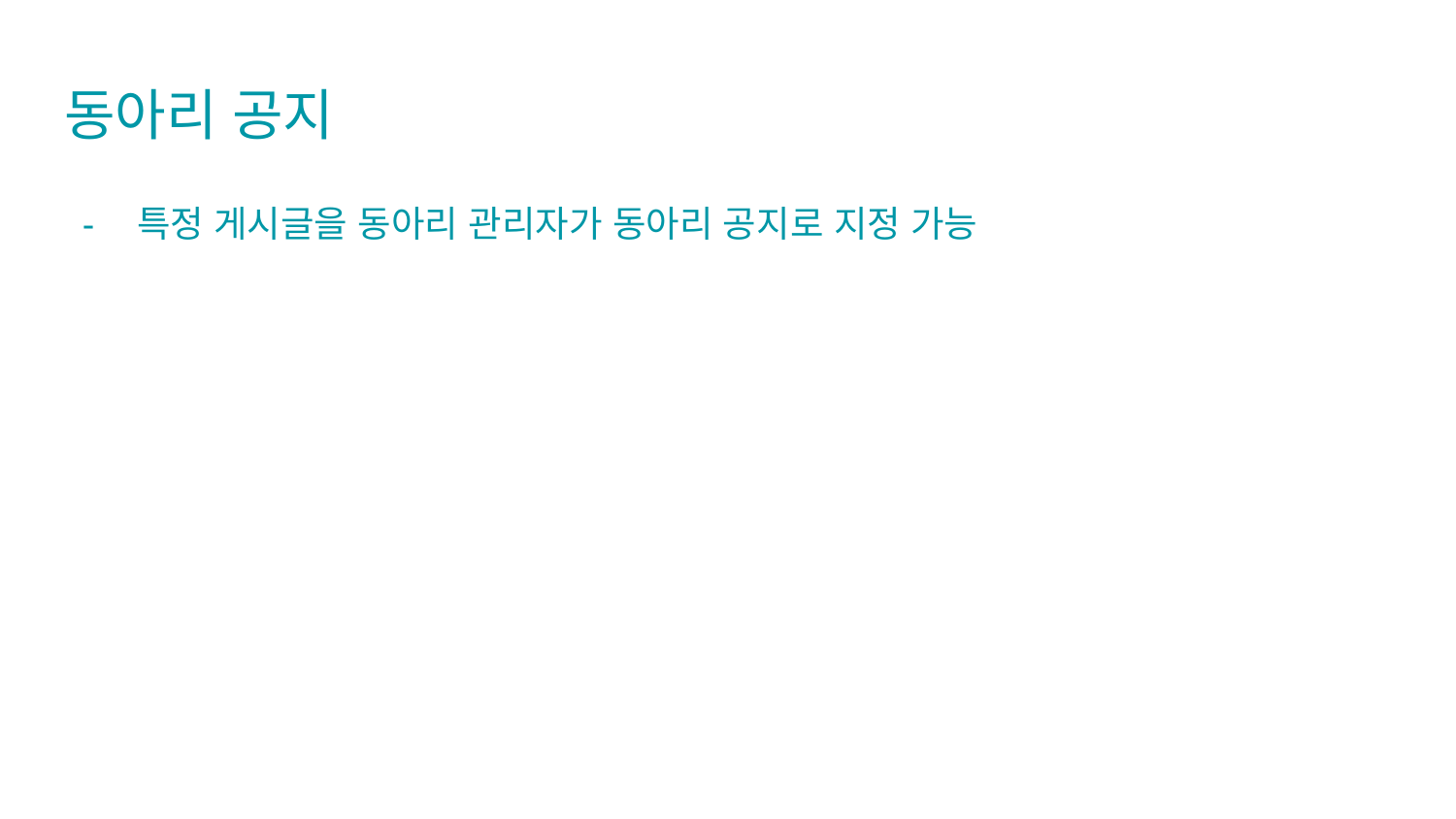

# 동아리 공지
특정 게시글을 동아리 관리자가 동아리 공지로 지정 가능